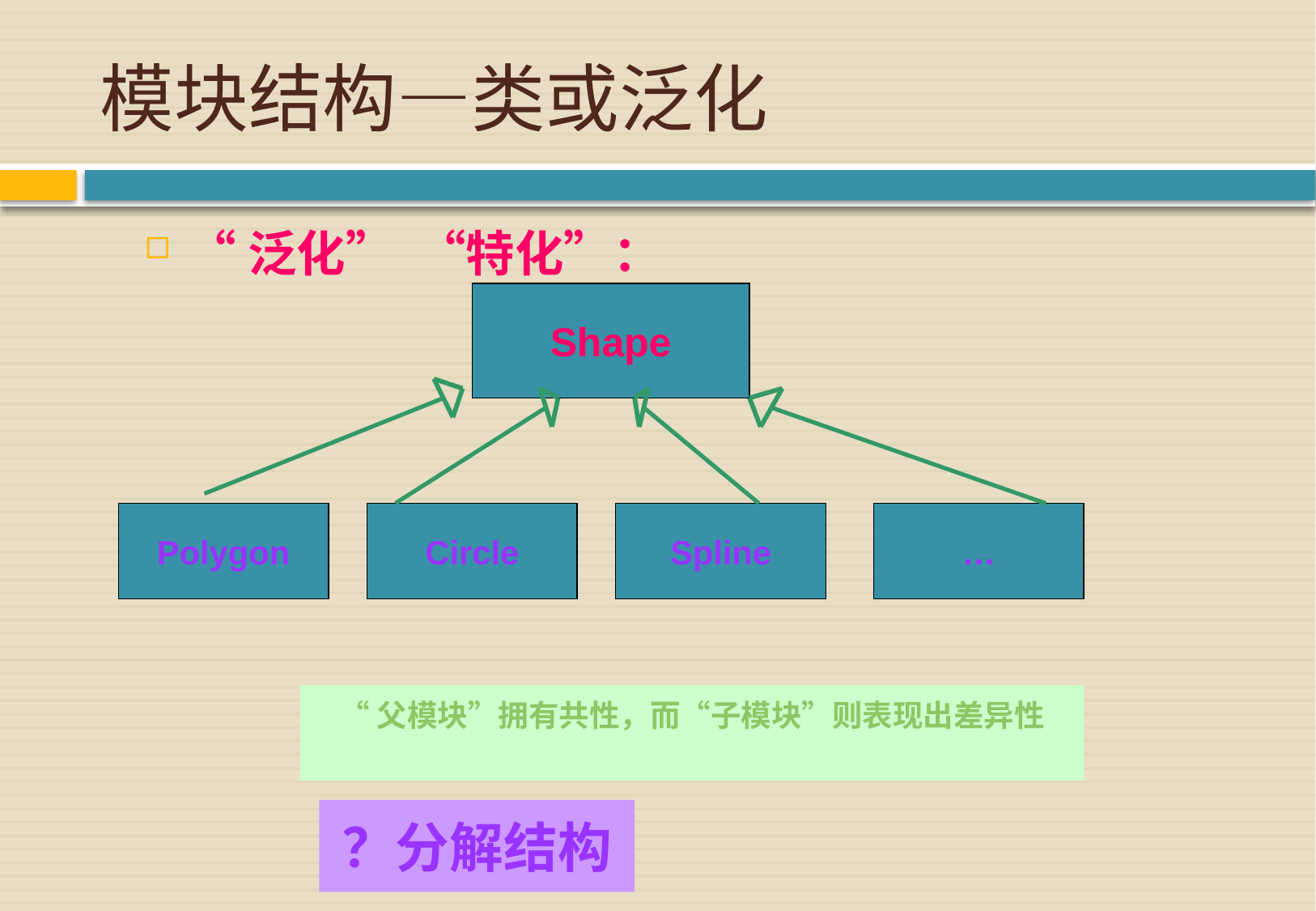

# 模块结构—类或泛化
“泛化”  “特化”：

Shape

Polygon
Circle
Spline
…
“父模块”拥有共性，而“子模块”则表现出差异性

？分解结构